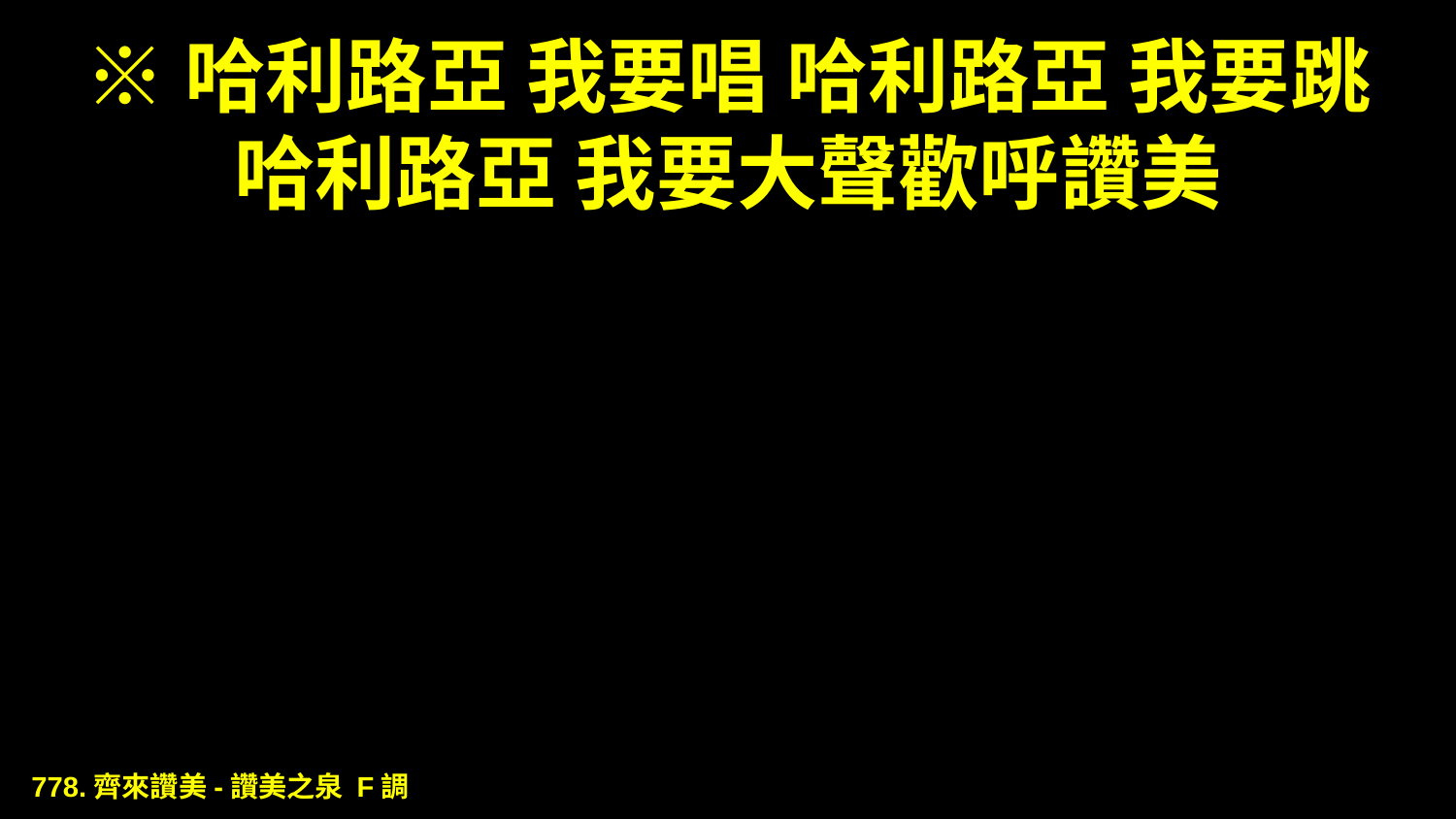

# ※哈利路亞 我要唱 哈利路亞 我要跳 哈利路亞 我要大聲歡呼讚美
778.齊來讚美-讚美之泉 F調